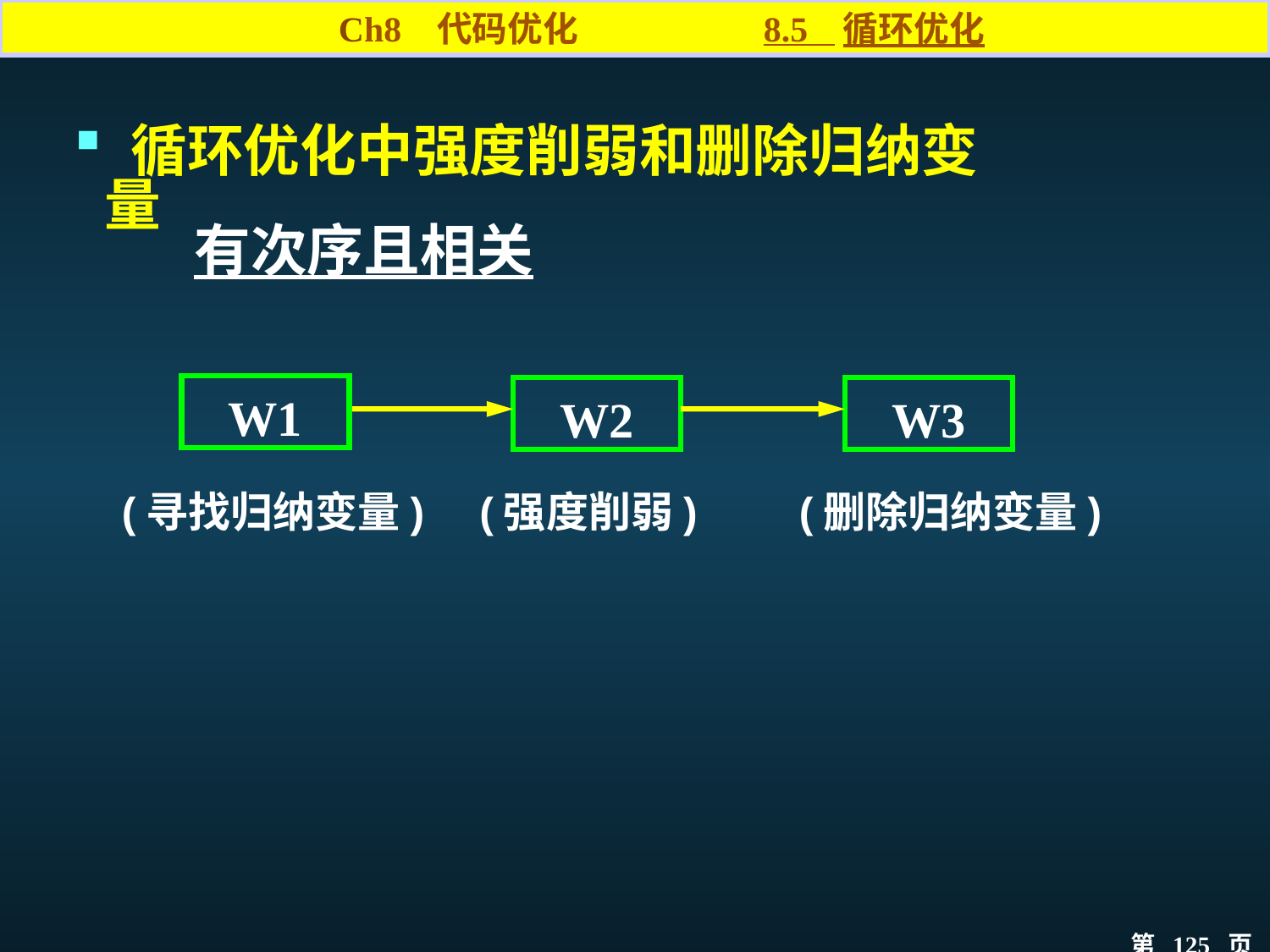

Ch8   代码优化                      8.5   循环优化
 循环优化中强度削弱和删除归纳变量
有次序且相关
W1
(寻找归纳变量)
W2

W3

 (强度削弱)
(删除归纳变量)